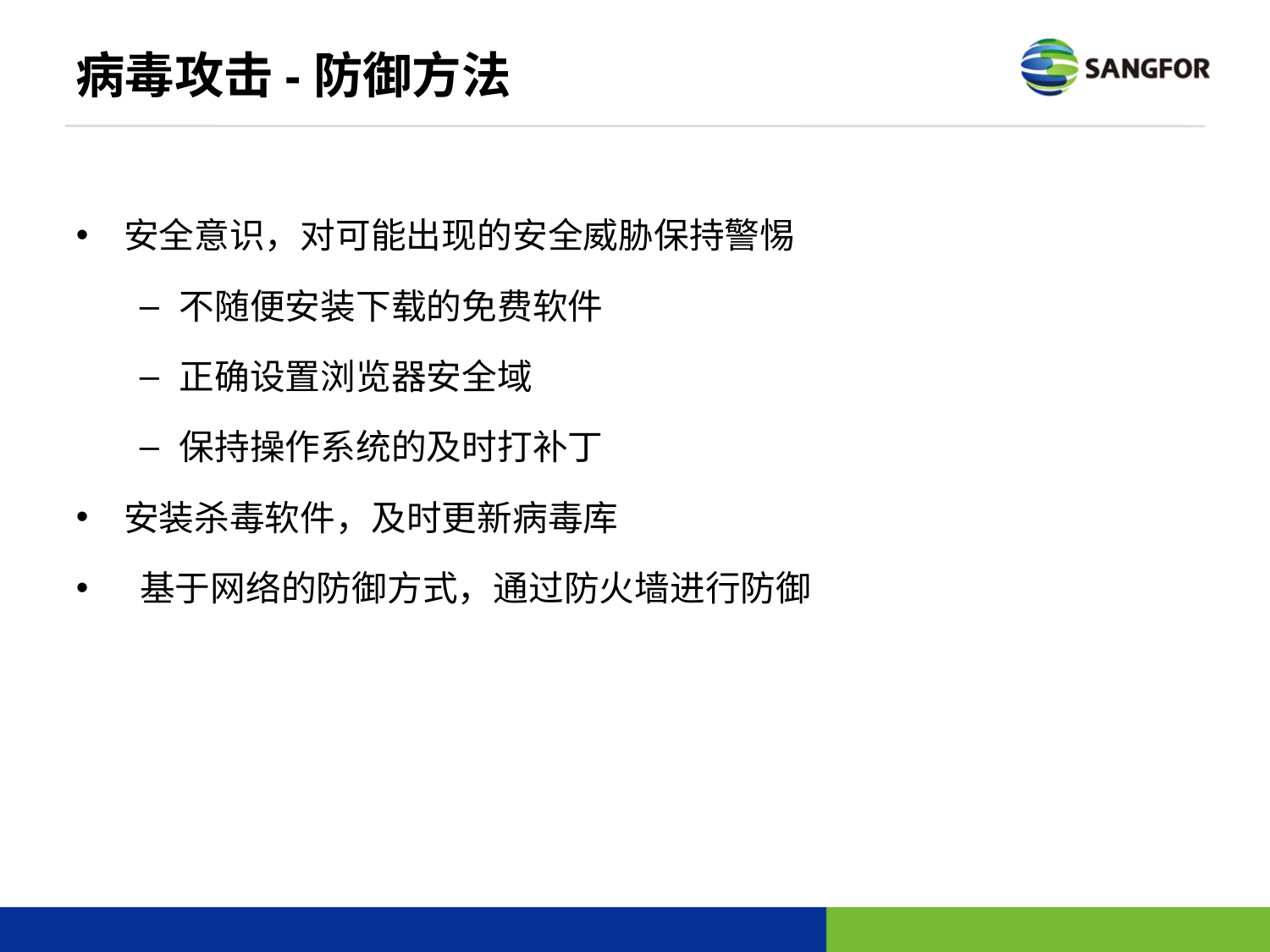

# 病毒攻击-防御方法
安全意识，对可能出现的安全威胁保持警惕
不随便安装下载的免费软件
正确设置浏览器安全域
保持操作系统的及时打补丁
安装杀毒软件，及时更新病毒库
 基于网络的防御方式，通过防火墙进行防御